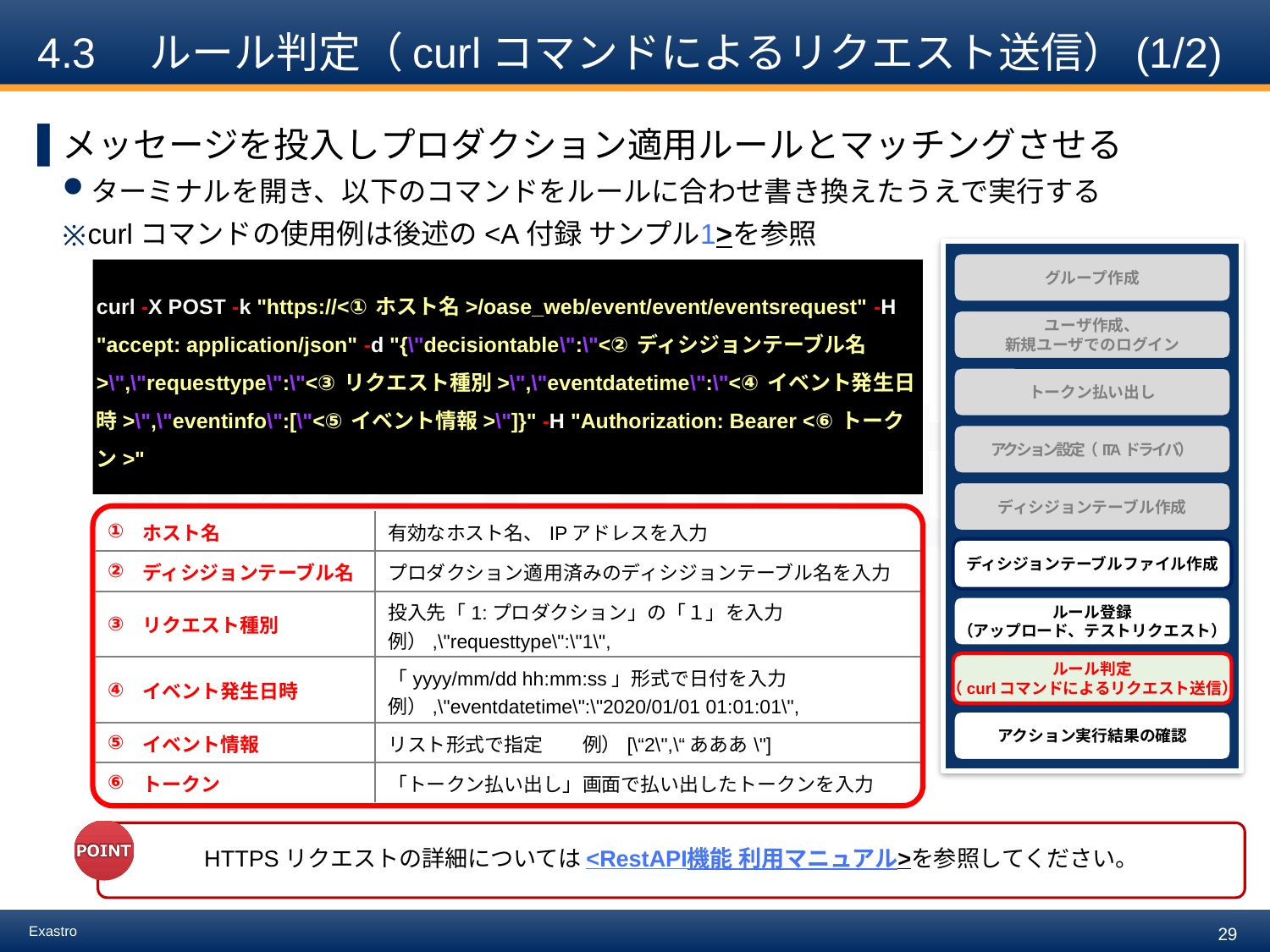

# 4.3　ルール判定（curlコマンドによるリクエスト送信）(1/2)
メッセージを投入しプロダクション適用ルールとマッチングさせる
ターミナルを開き、以下のコマンドをルールに合わせ書き換えたうえで実行する
curlコマンドの使用例は後述の<A 付録 サンプル1>を参照

グループ作成
ユーザ作成、
新規ユーザでのログイン
トークン払い出し
アクション設定（ITAドライバ）
ディシジョンテーブル作成
ディシジョンテーブルファイル作成
ルール登録
（アップロード、テストリクエスト）
ルール判定
（curlコマンドによるリクエスト送信）
アクション実行結果の確認

curl -X POST -k "https://<①ホスト名>/oase_web/event/event/eventsrequest" -H "accept: application/json" -d "{\"decisiontable\":\"<②ディシジョンテーブル名>\",\"requesttype\":\"<③リクエスト種別>\",\"eventdatetime\":\"<④イベント発生日時>\",\"eventinfo\":[\"<⑤イベント情報>\"]}" -H "Authorization: Bearer <⑥トークン>"

| ① | ホスト名 | 有効なホスト名、IPアドレスを入力 |
| --- | --- | --- |
| ② | ディシジョンテーブル名 | プロダクション適用済みのディシジョンテーブル名を入力 |
| ③ | リクエスト種別 | 投入先「1:プロダクション」の「１」を入力 例）,\"requesttype\":\"1\", |
| ④ | イベント発生日時 | 「yyyy/mm/dd hh:mm:ss」形式で日付を入力 例）,\"eventdatetime\":\"2020/01/01 01:01:01\", |
| ⑤ | イベント情報 | リスト形式で指定　　例）[\“2\",\“あああ\"] |
| ⑥ | トークン | 「トークン払い出し」画面で払い出したトークンを入力 |

HTTPSリクエストの詳細については<RestAPI機能 利用マニュアル>を参照してください。